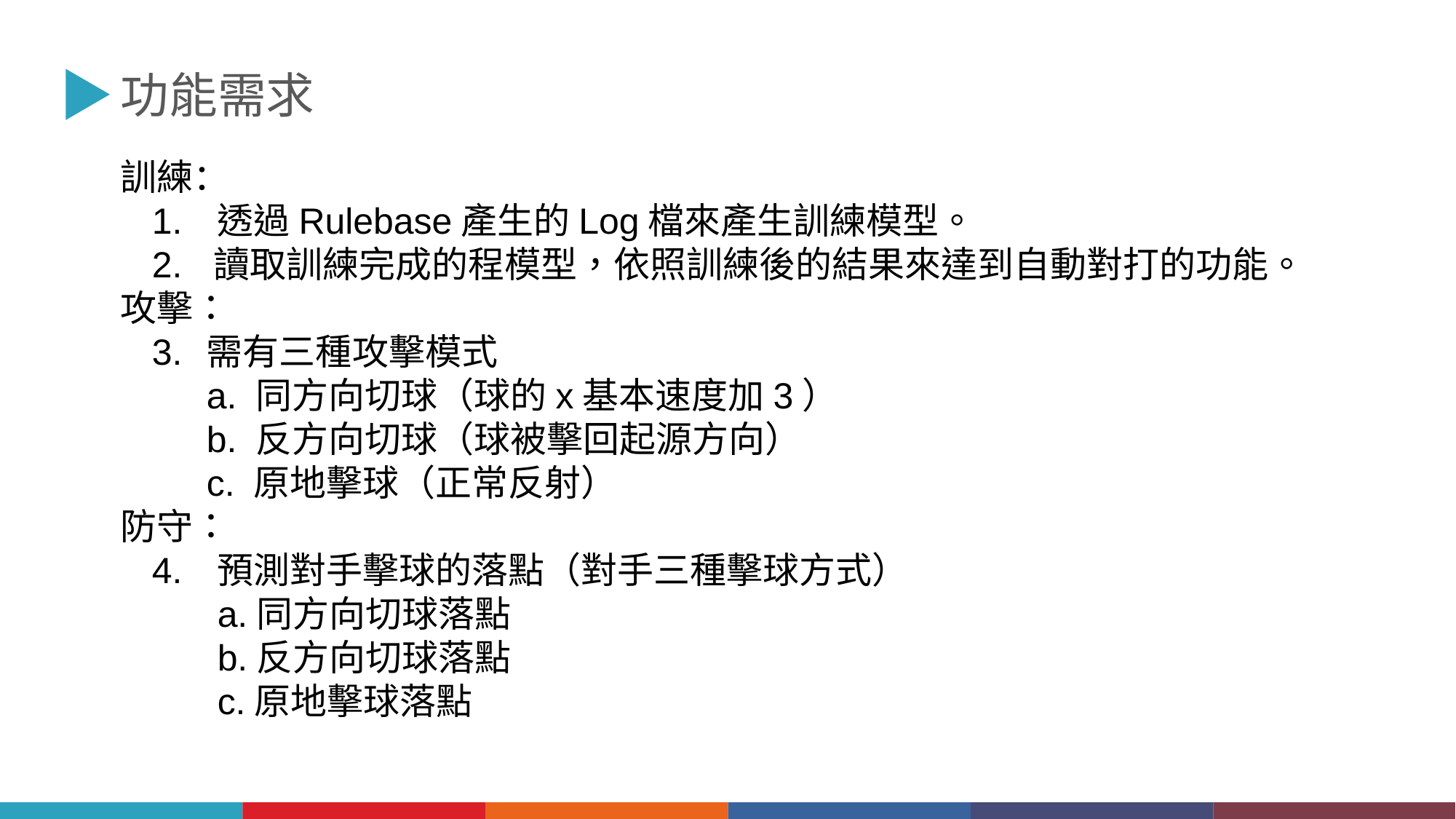

功能需求

訓練：
透過Rulebase產生的Log檔來產生訓練模型。
讀取訓練完成的程模型，依照訓練後的結果來達到自動對打的功能。
攻擊：
需有三種攻擊模式
a. 同方向切球（球的x基本速度加3）
b. 反方向切球（球被擊回起源方向）
c. 原地擊球（正常反射）
防守：
預測對手擊球的落點（對手三種擊球方式）
a.同方向切球落點
b.反方向切球落點
c.原地擊球落點